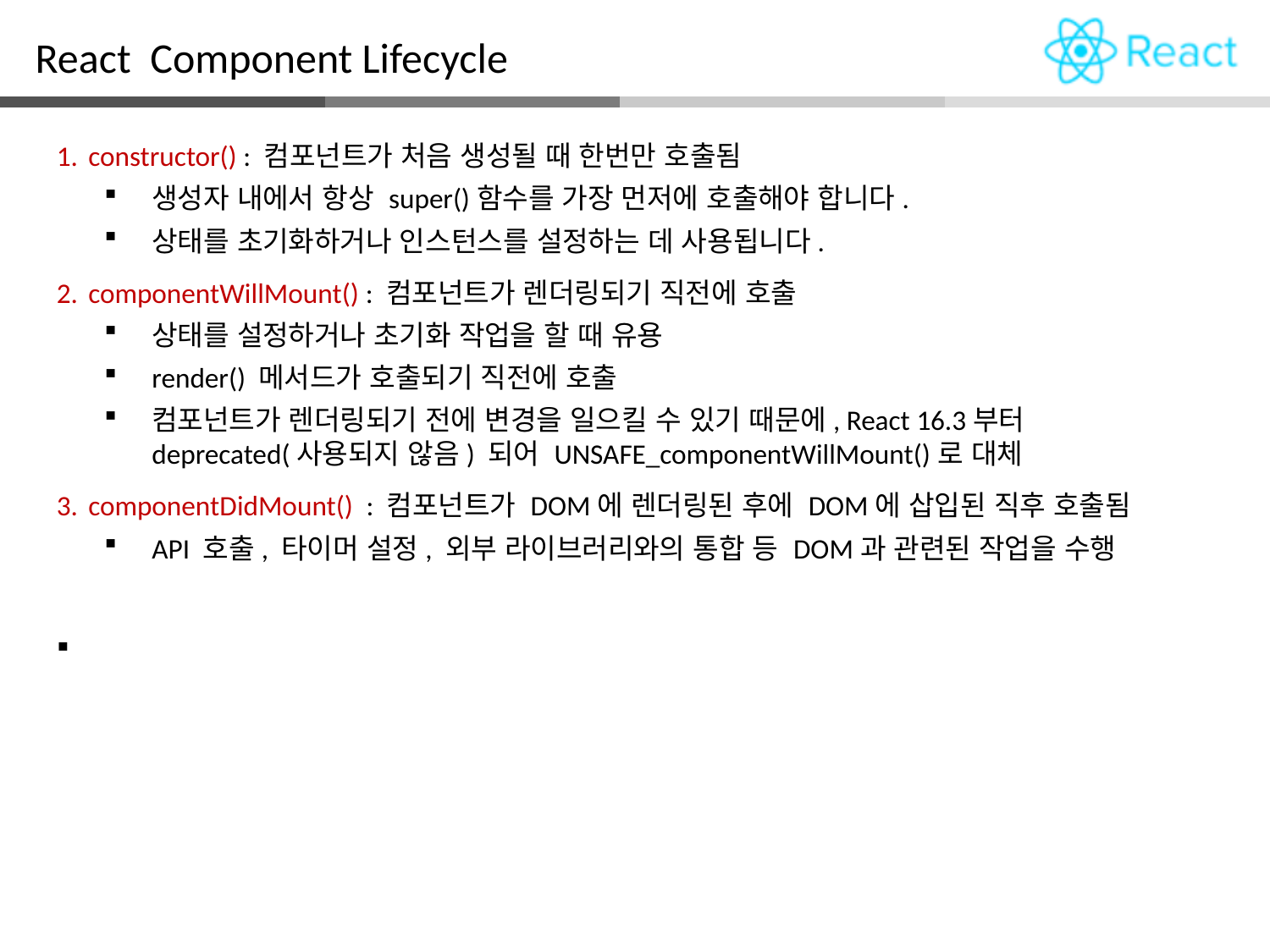

React  Component Lifecycle
constructor() : 컴포넌트가 처음 생성될 때 한번만 호출됨
생성자 내에서 항상 super()함수를 가장 먼저에 호출해야 합니다.
상태를 초기화하거나 인스턴스를 설정하는 데 사용됩니다.
componentWillMount() : 컴포넌트가 렌더링되기 직전에 호출
상태를 설정하거나 초기화 작업을 할 때 유용
render() 메서드가 호출되기 직전에 호출
컴포넌트가 렌더링되기 전에 변경을 일으킬 수 있기 때문에, React 16.3부터 deprecated(사용되지 않음) 되어 UNSAFE_componentWillMount()로 대체
componentDidMount()  : 컴포넌트가 DOM에 렌더링된 후에 DOM에 삽입된 직후 호출됨
API 호출, 타이머 설정, 외부 라이브러리와의 통합 등 DOM과 관련된 작업을 수행